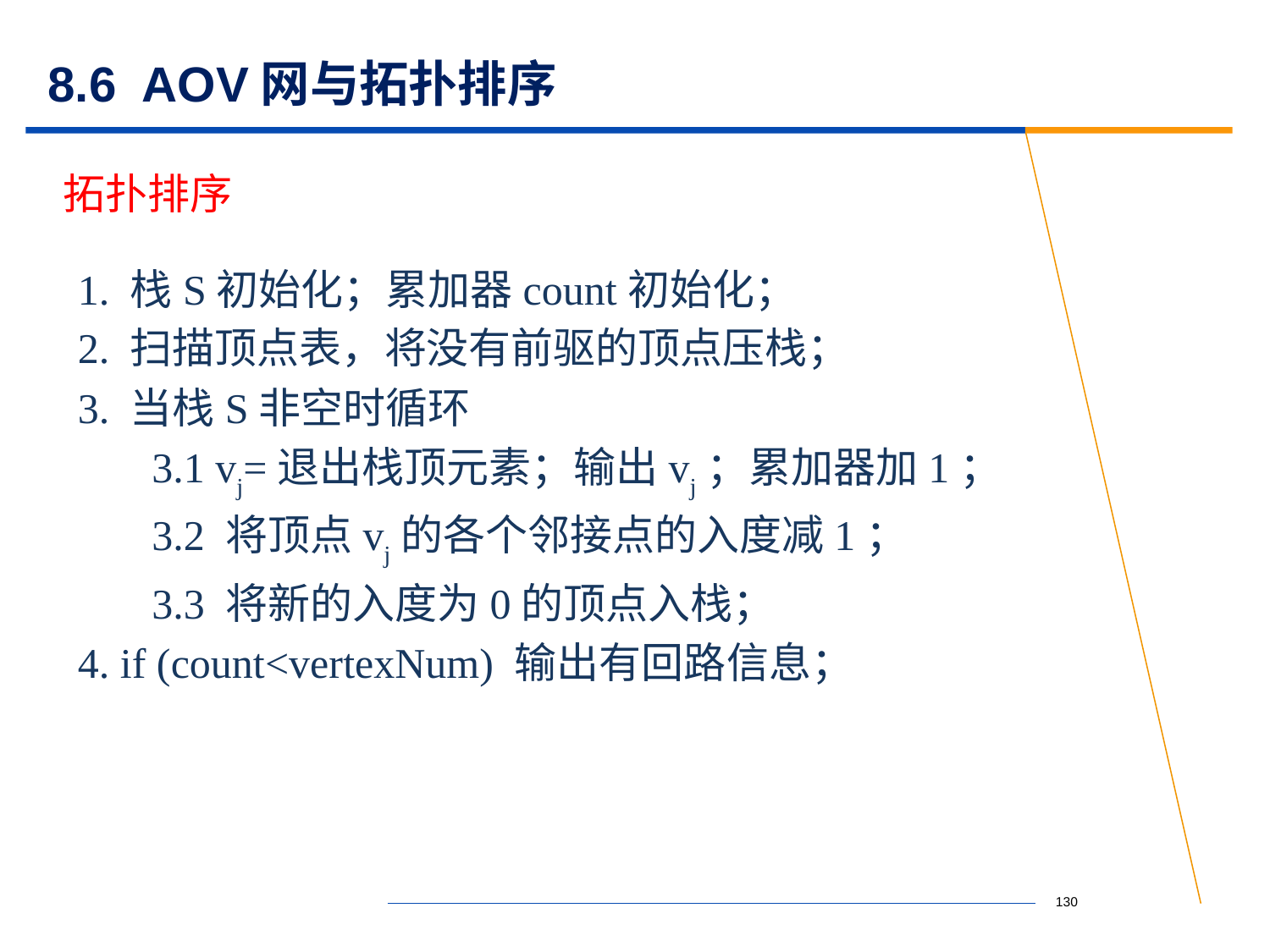

# 8.6  AOV网与拓扑排序
拓扑排序
1. 栈S初始化；累加器count初始化；
2. 扫描顶点表，将没有前驱的顶点压栈；
3. 当栈S非空时循环
       3.1 vj=退出栈顶元素；输出vj；累加器加1；
       3.2 将顶点vj的各个邻接点的入度减1；
       3.3 将新的入度为0的顶点入栈；
4. if (count<vertexNum) 输出有回路信息；